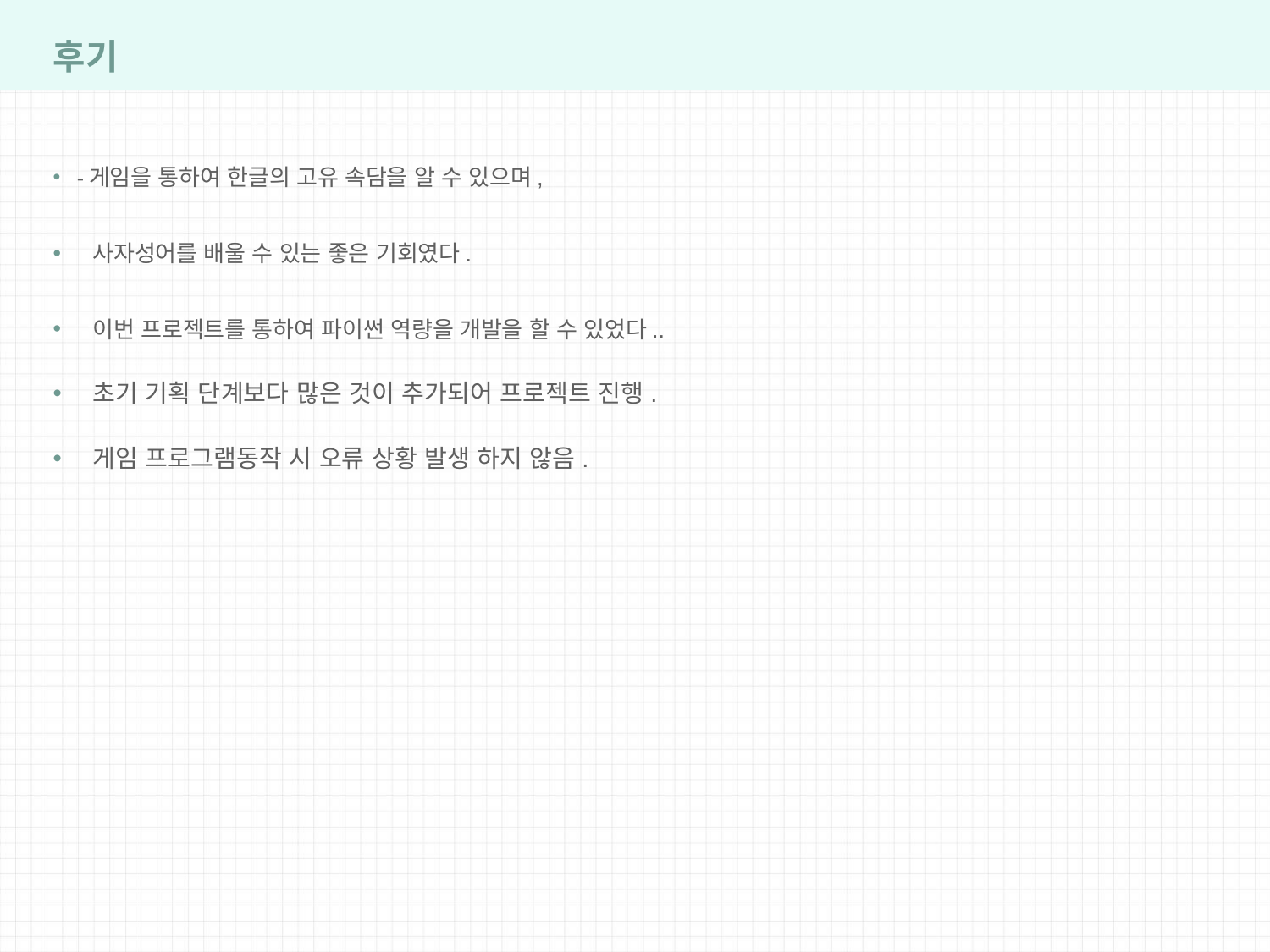

후기
-게임을 통하여 한글의 고유 속담을 알 수 있으며,
사자성어를 배울 수 있는 좋은 기회였다.
이번 프로젝트를 통하여 파이썬 역량을 개발을 할 수 있었다..
초기 기획 단계보다 많은 것이 추가되어 프로젝트 진행.
게임 프로그램동작 시 오류 상황 발생 하지 않음.